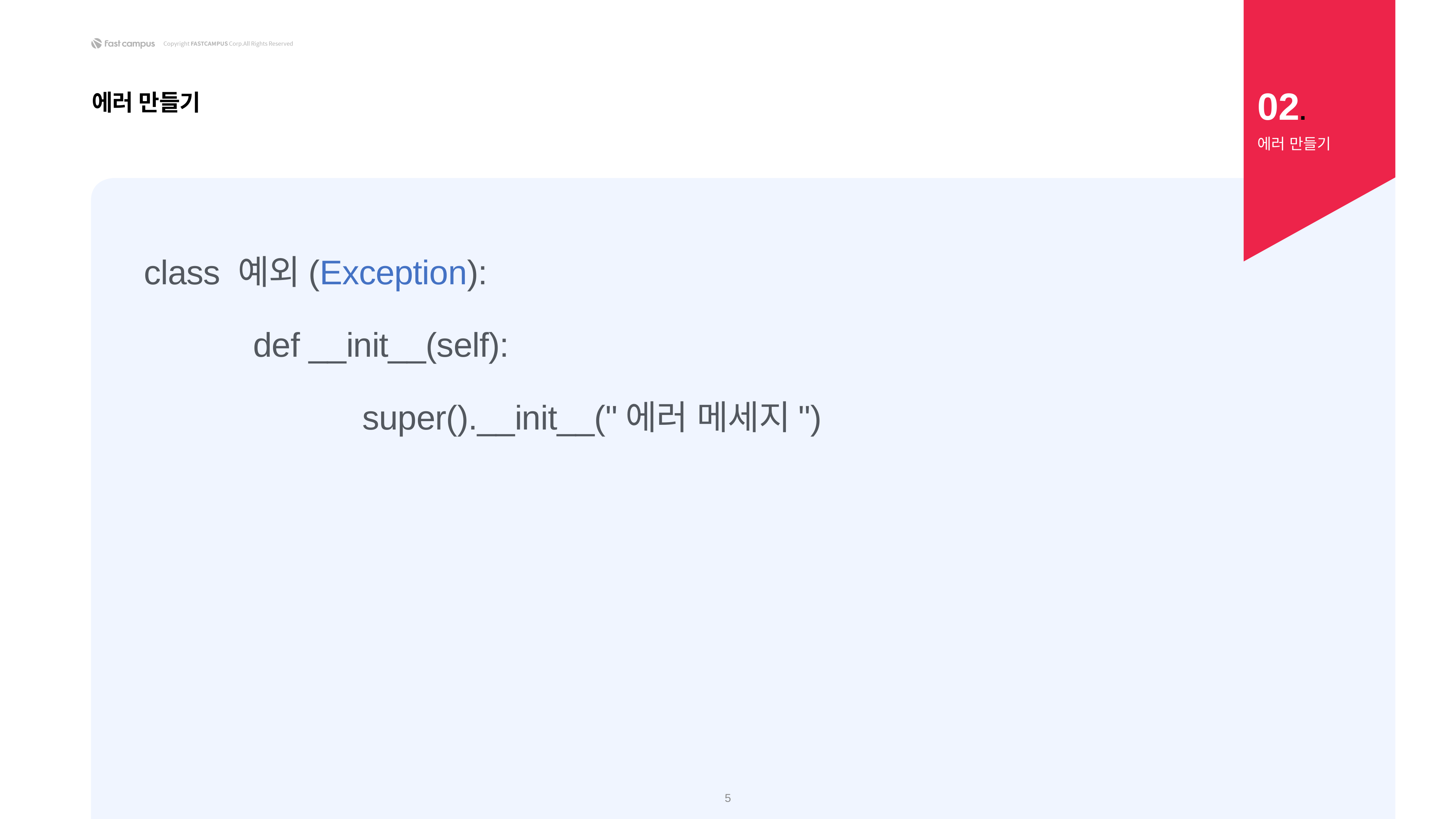

02.
에러 만들기
에러 만들기
class 예외(Exception):
		def __init__(self):
				super().__init__("에러 메세지")

5